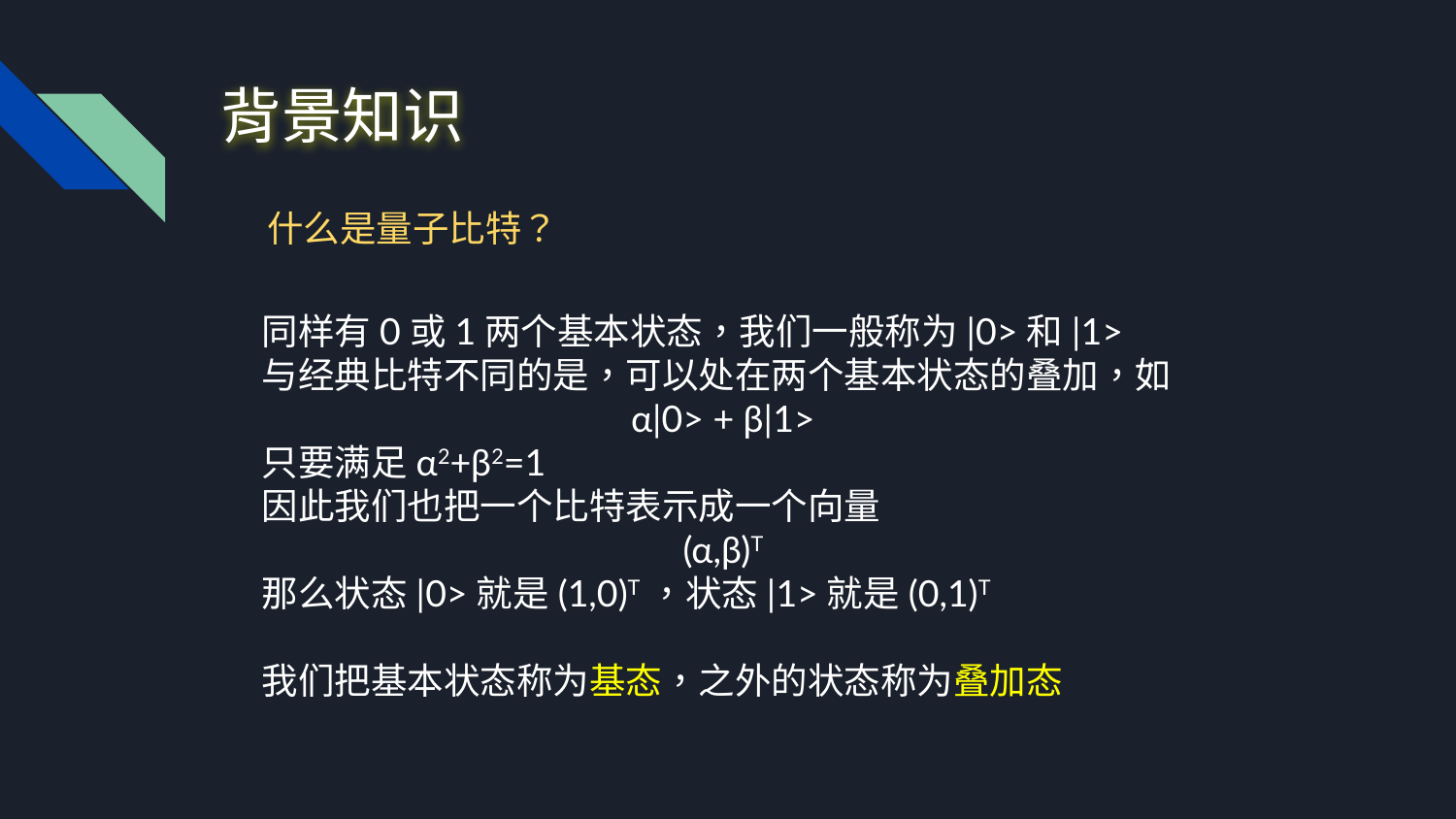

# 背景知识
什么是量子比特？
同样有0或1两个基本状态，我们一般称为|0>和|1>
与经典比特不同的是，可以处在两个基本状态的叠加，如
α|0> + β|1>
只要满足α2+β2=1
因此我们也把一个比特表示成一个向量
(α,β)T
那么状态|0>就是(1,0)T，状态|1>就是(0,1)T

我们把基本状态称为基态，之外的状态称为叠加态